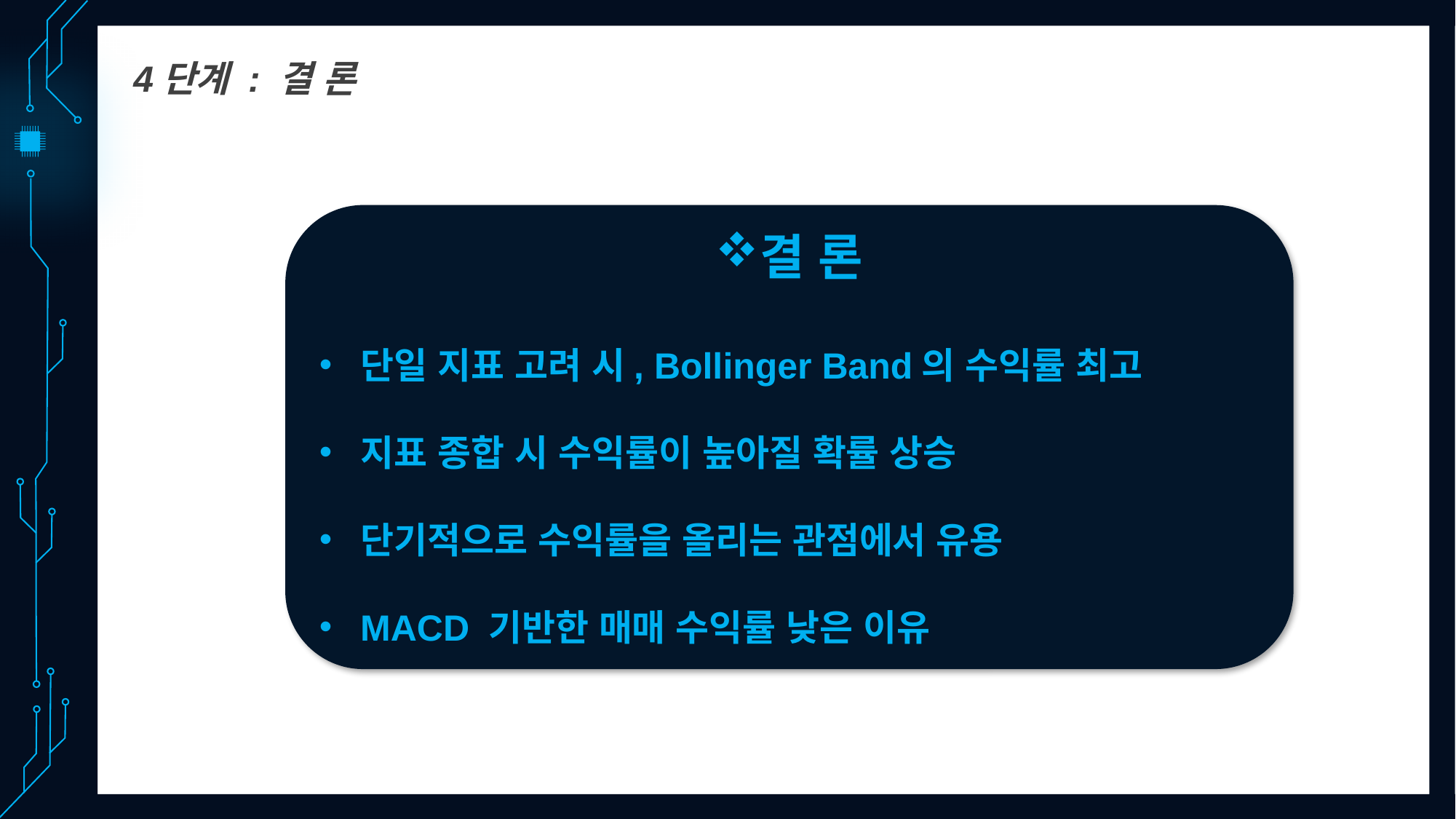

4단계 : 결 론

결 론

단일 지표 고려 시, Bollinger Band의 수익률 최고

지표 종합 시 수익률이 높아질 확률 상승

단기적으로 수익률을 올리는 관점에서 유용

MACD 기반한 매매 수익률 낮은 이유